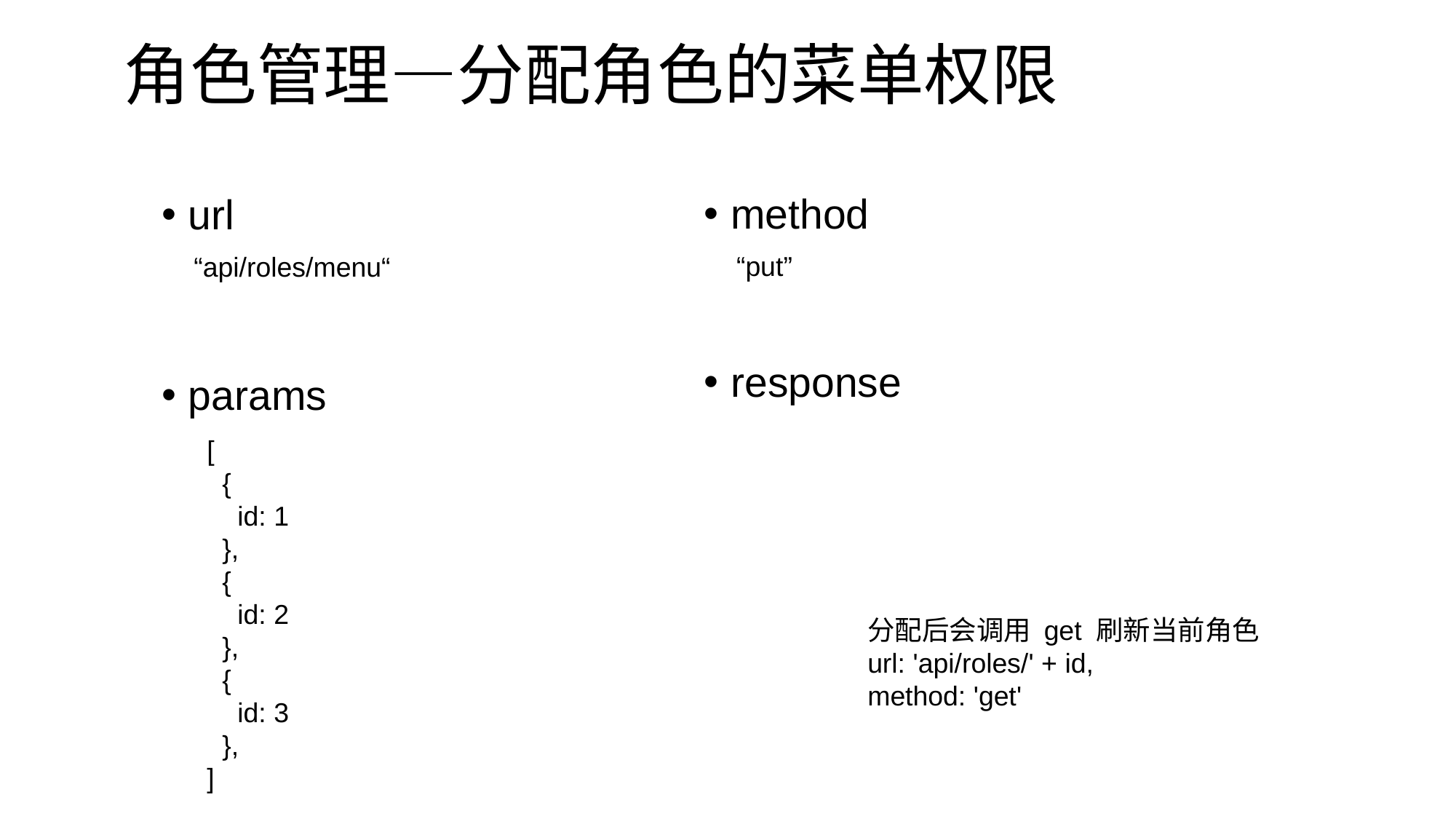

# 角色管理—分配角色的菜单权限
method
url
“put”
“api/roles/menu“
response
params
[
  {
    id: 1
  },
  {
    id: 2
  },
  {
    id: 3
  },
]
分配后会调用 get 刷新当前角色
url: 'api/roles/' + id,
method: 'get'